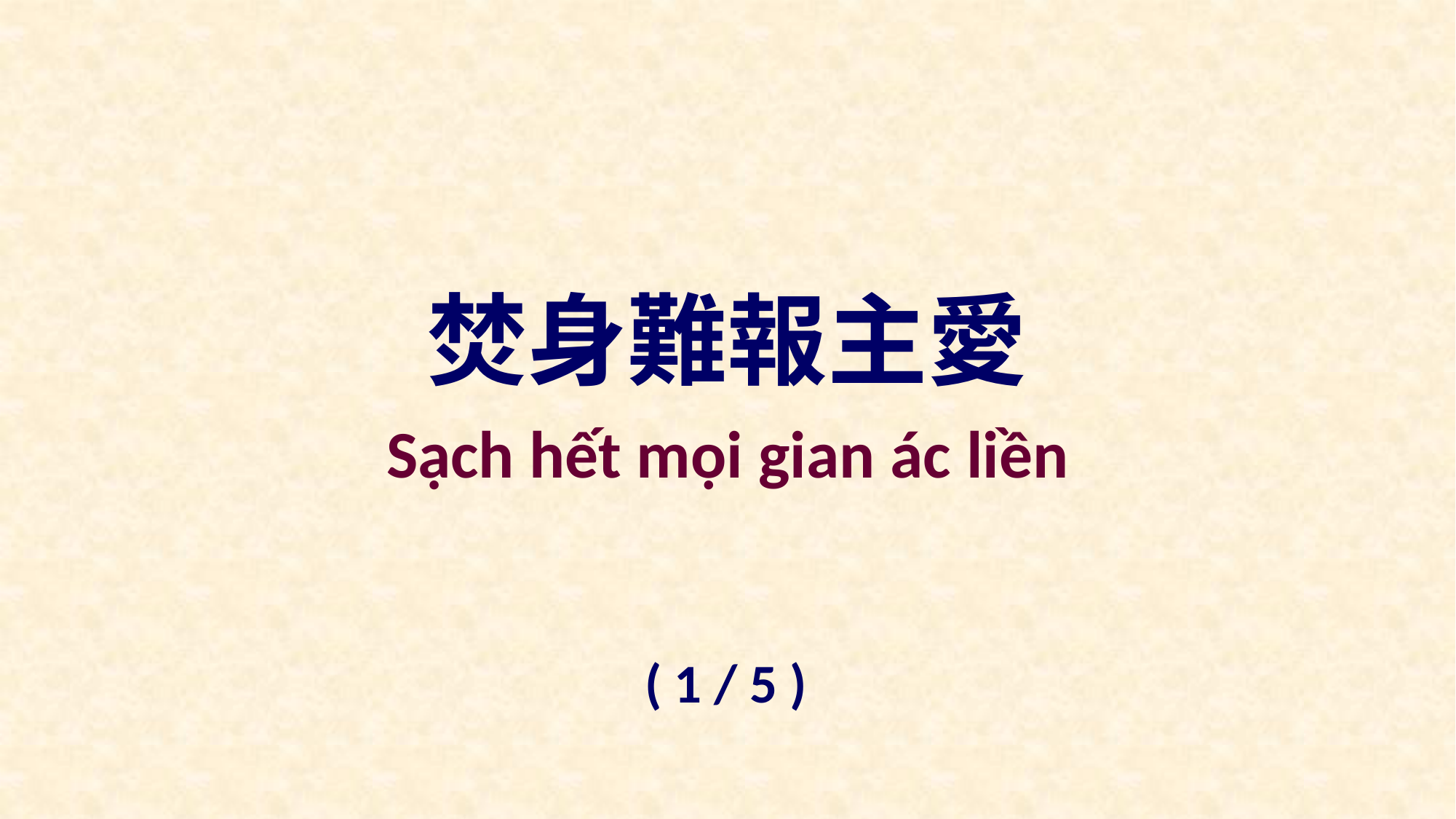

焚身難報主愛
Sạch hết mọi gian ác liền
( 1 / 5 )